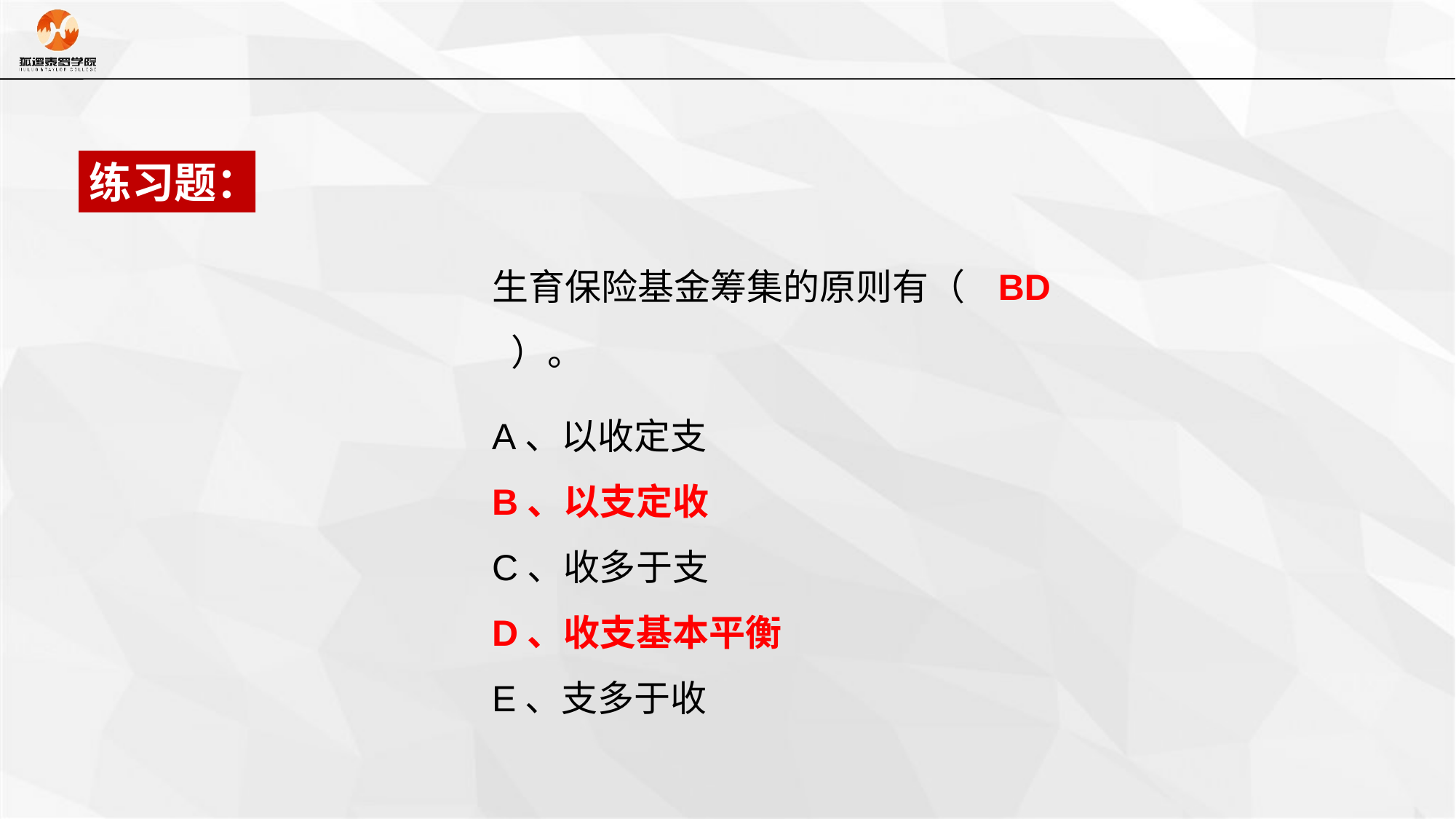

练习题：
生育保险基金筹集的原则有（   BD   ）。
A、以收定支
B、以支定收
C、收多于支
D、收支基本平衡
E、支多于收